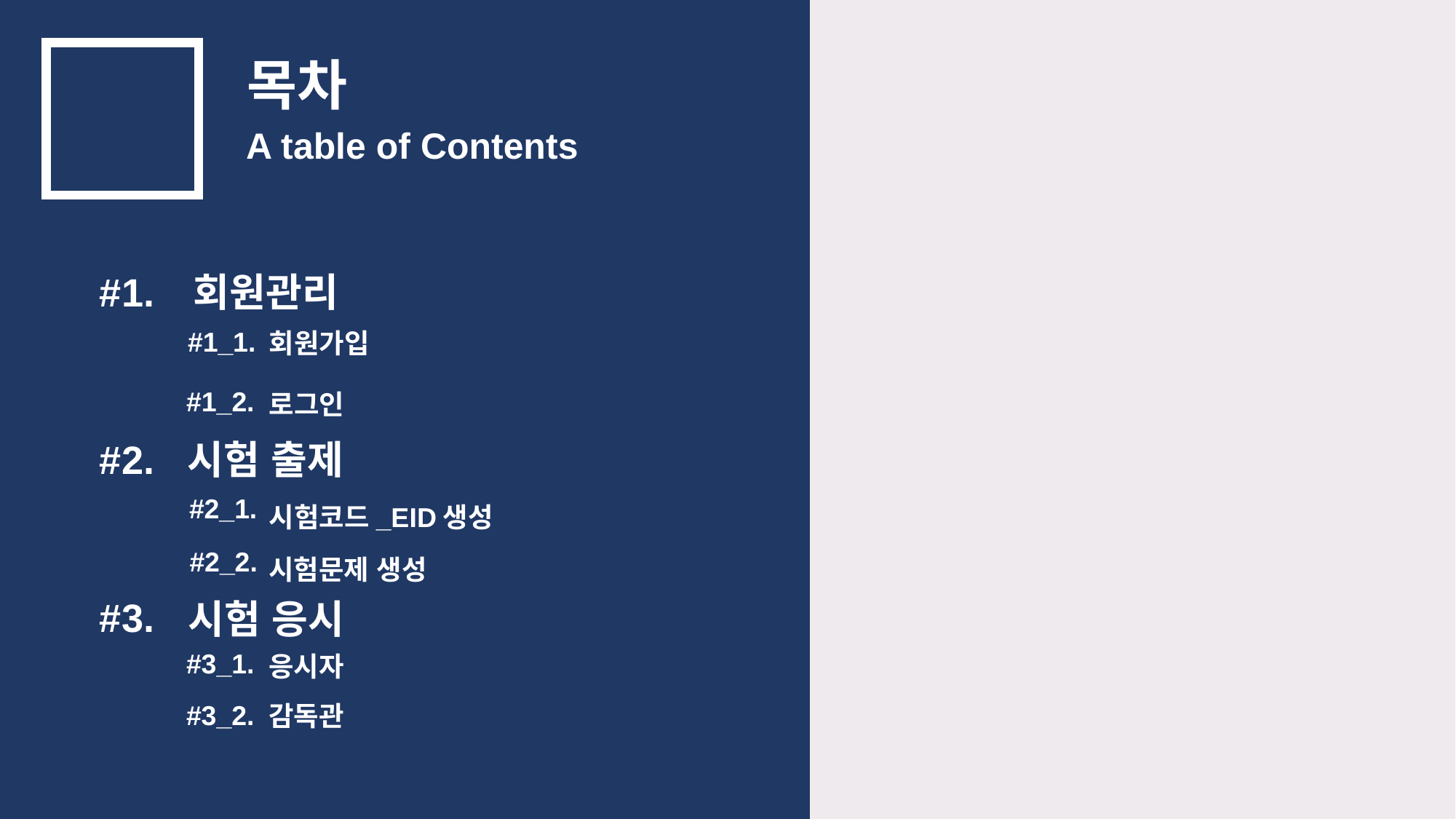

목차
A table of Contents
회원관리
#1.
#1_1.
회원가입
#1_2.
로그인
#2.
시험 출제
#2_1.
시험코드_EID생성
#2_2.
시험문제 생성
#3.
시험 응시
#3_1.
응시자
#3_2.
감독관